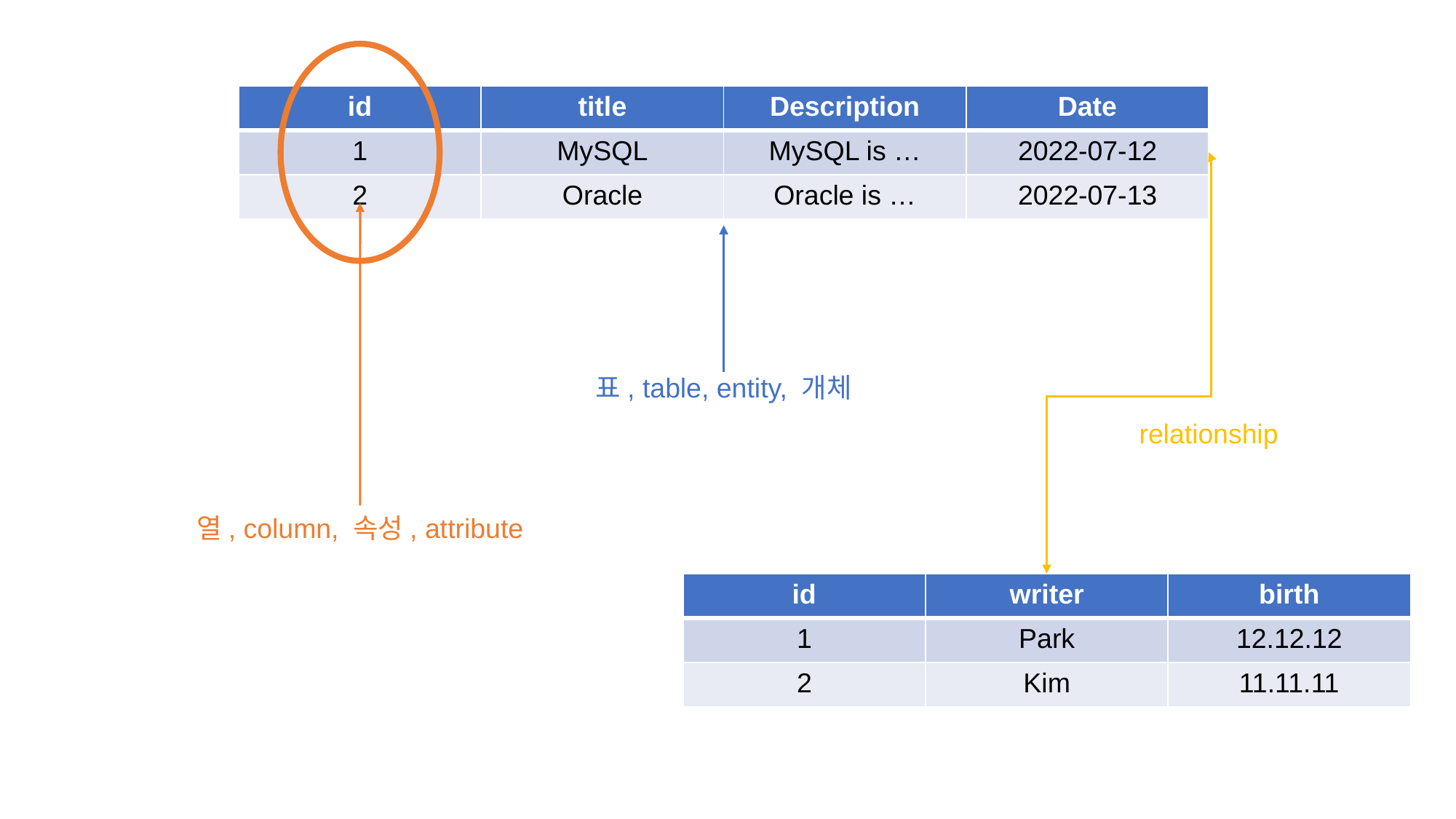

| id | title | Description | Date |
| --- | --- | --- | --- |
| 1 | MySQL | MySQL is … | 2022-07-12 |
| 2 | Oracle | Oracle is … | 2022-07-13 |
표, table, entity, 개체
relationship
열, column, 속성, attribute
| id | writer | birth |
| --- | --- | --- |
| 1 | Park | 12.12.12 |
| 2 | Kim | 11.11.11 |